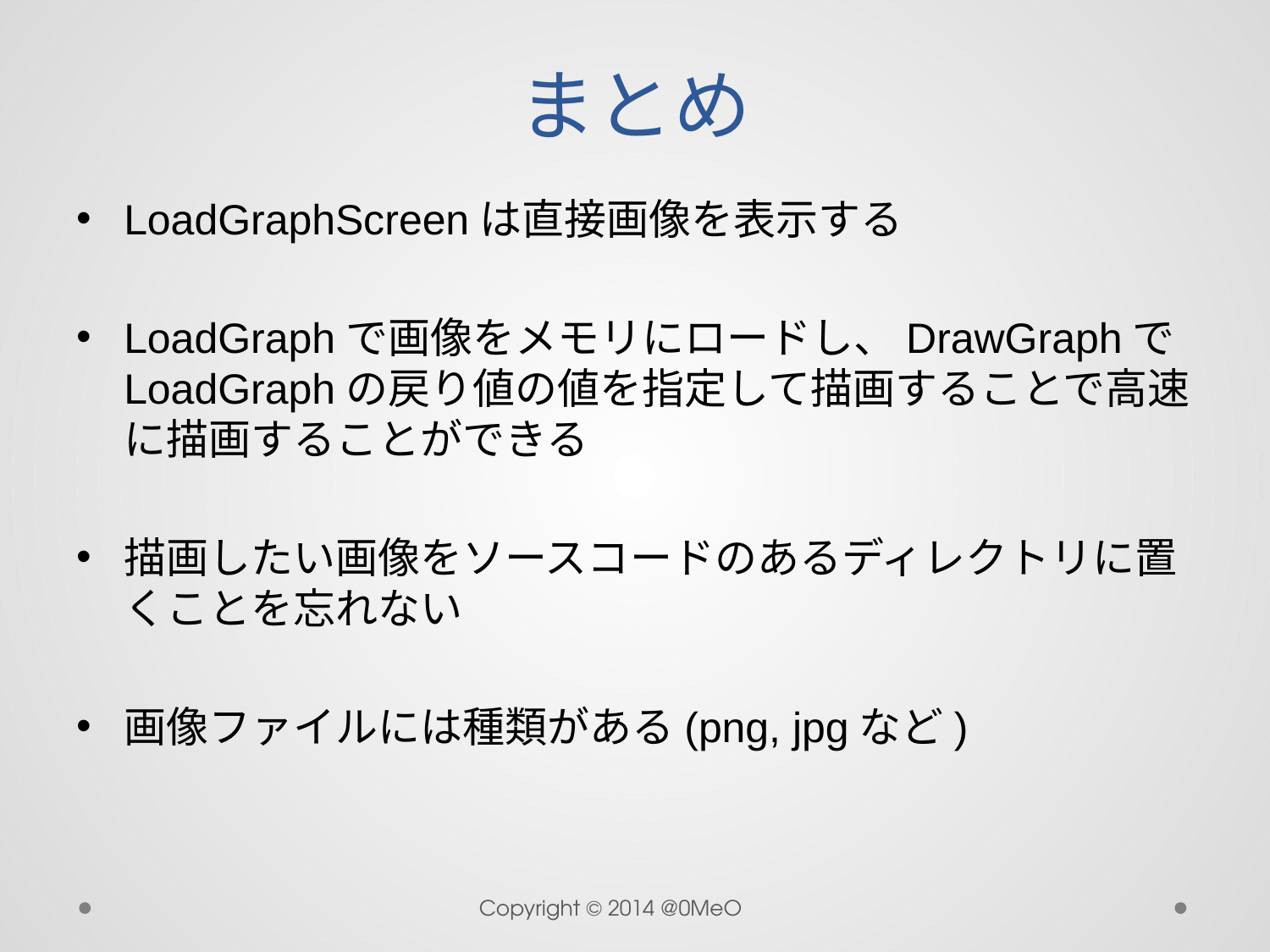

# まとめ
LoadGraphScreenは直接画像を表示する

LoadGraphで画像をメモリにロードし、DrawGraphでLoadGraphの戻り値の値を指定して描画することで高速に描画することができる

描画したい画像をソースコードのあるディレクトリに置くことを忘れない

画像ファイルには種類がある(png, jpgなど)